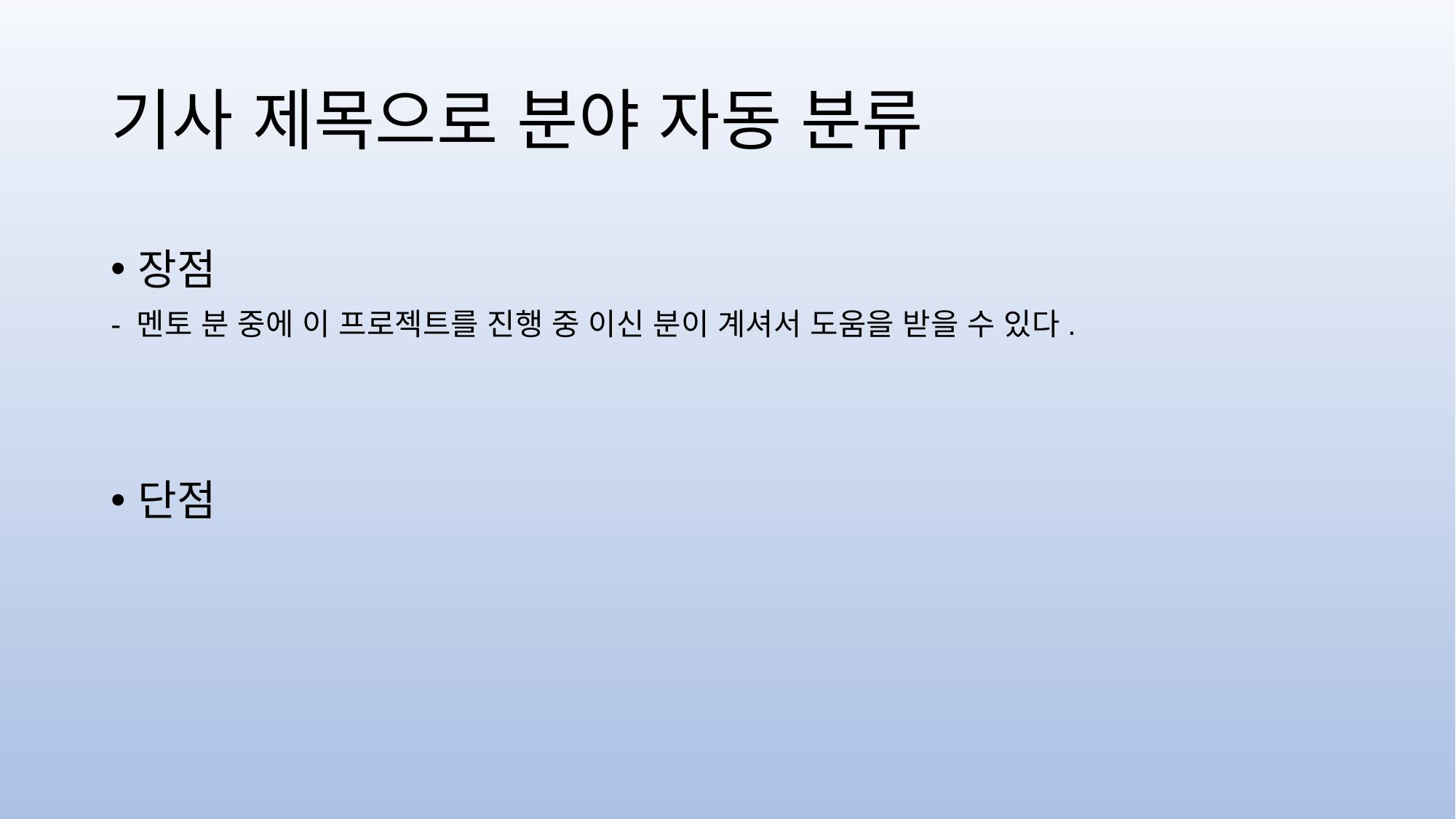

# 기사 제목으로 분야 자동 분류
장점
- 멘토 분 중에 이 프로젝트를 진행 중 이신 분이 계셔서 도움을 받을 수 있다.

단점